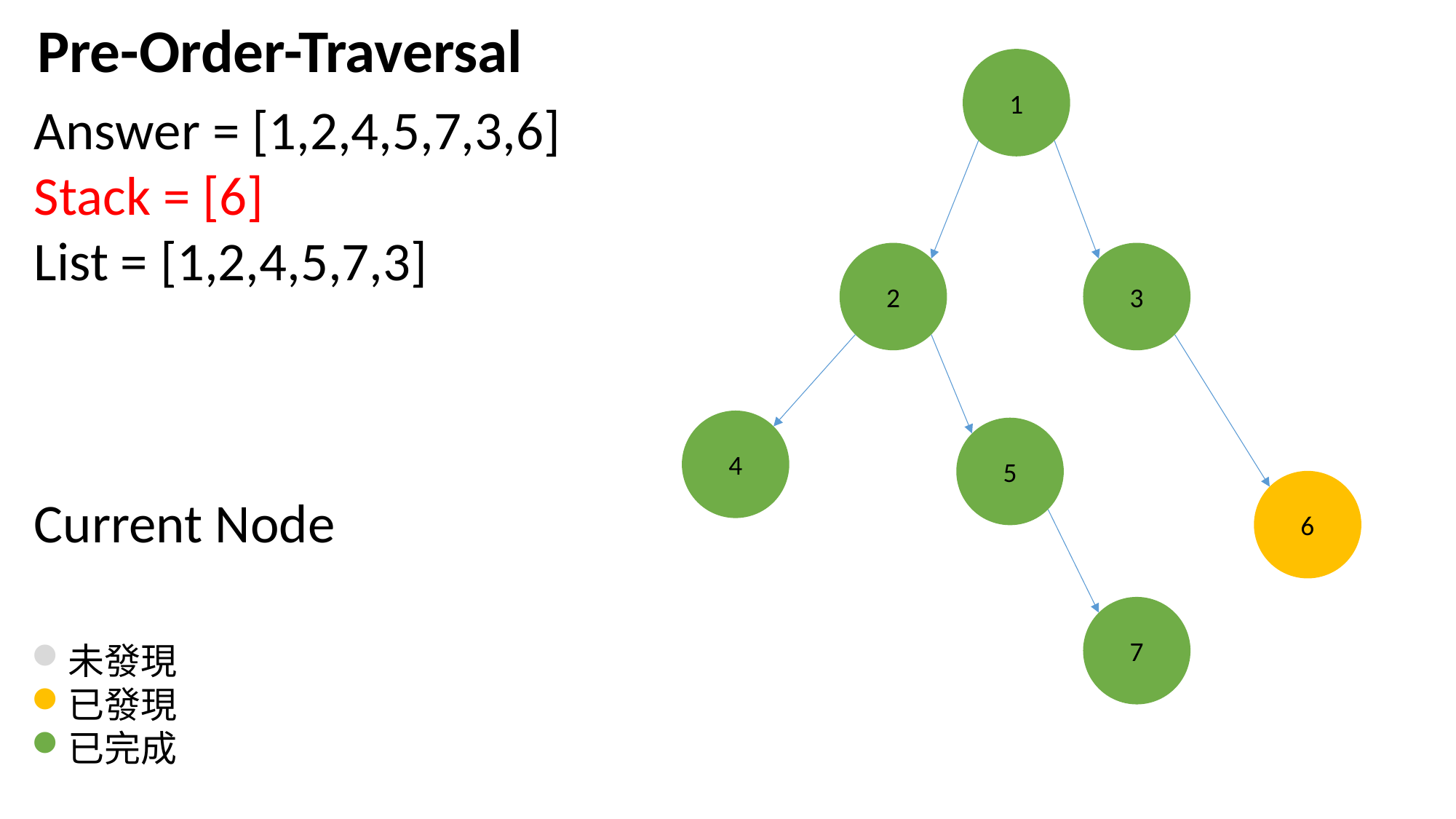

Pre-Order-Traversal
1
Answer = [1,2,4,5,7,3,6]
Stack = [6]
List = [1,2,4,5,7,3]

Current Node
2
3
4
5
6
7
未發現
已發現
已完成